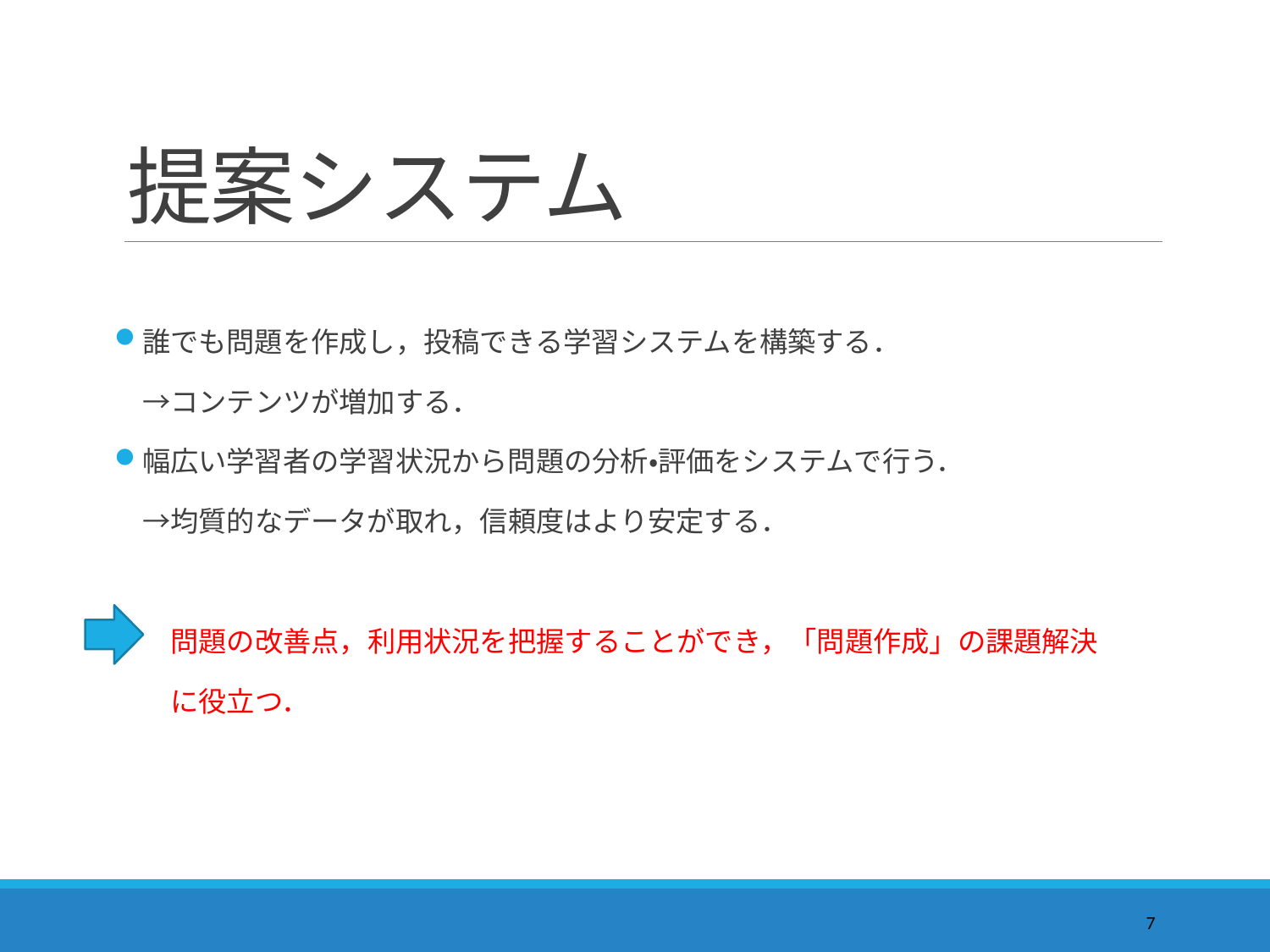

# 提案システム

誰でも問題を作成し，投稿できる学習システムを構築する．
　→コンテンツが増加する．
幅広い学習者の学習状況から問題の分析・評価をシステムで行う．
　→均質的なデータが取れ，信頼度はより安定する．

　　問題の改善点，利用状況を把握することができ，「問題作成」の課題解決
　　に役立つ．

7